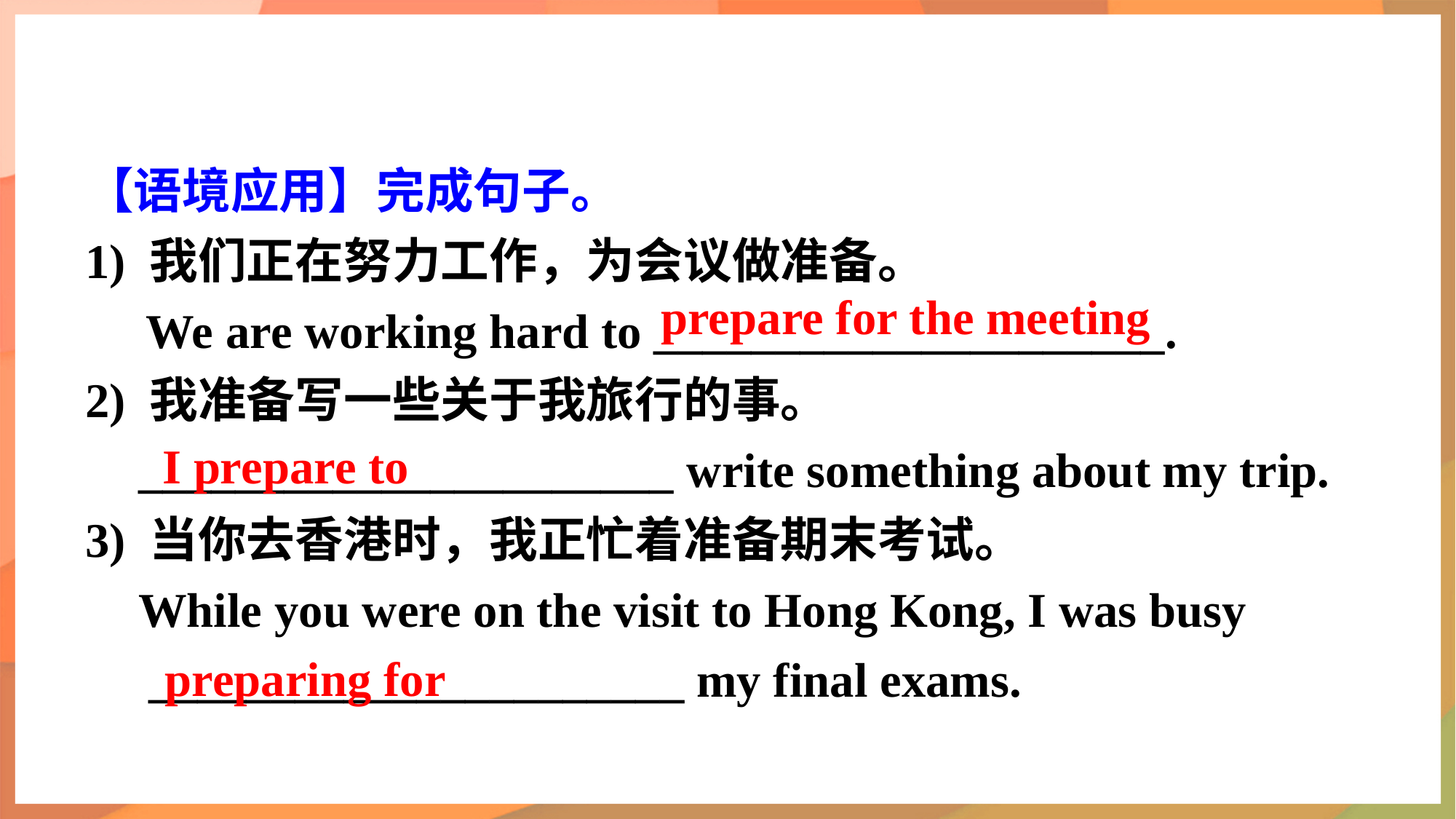

【语境应用】完成句子。
1) 我们正在努力工作，为会议做准备。
     We are working hard to _____________________.
2) 我准备写一些关于我旅行的事。
______________________ write something about my trip.
3) 当你去香港时，我正忙着准备期末考试。
While you were on the visit to Hong Kong, I was busy ______________________ my final exams.
prepare for the meeting
I prepare to
preparing for